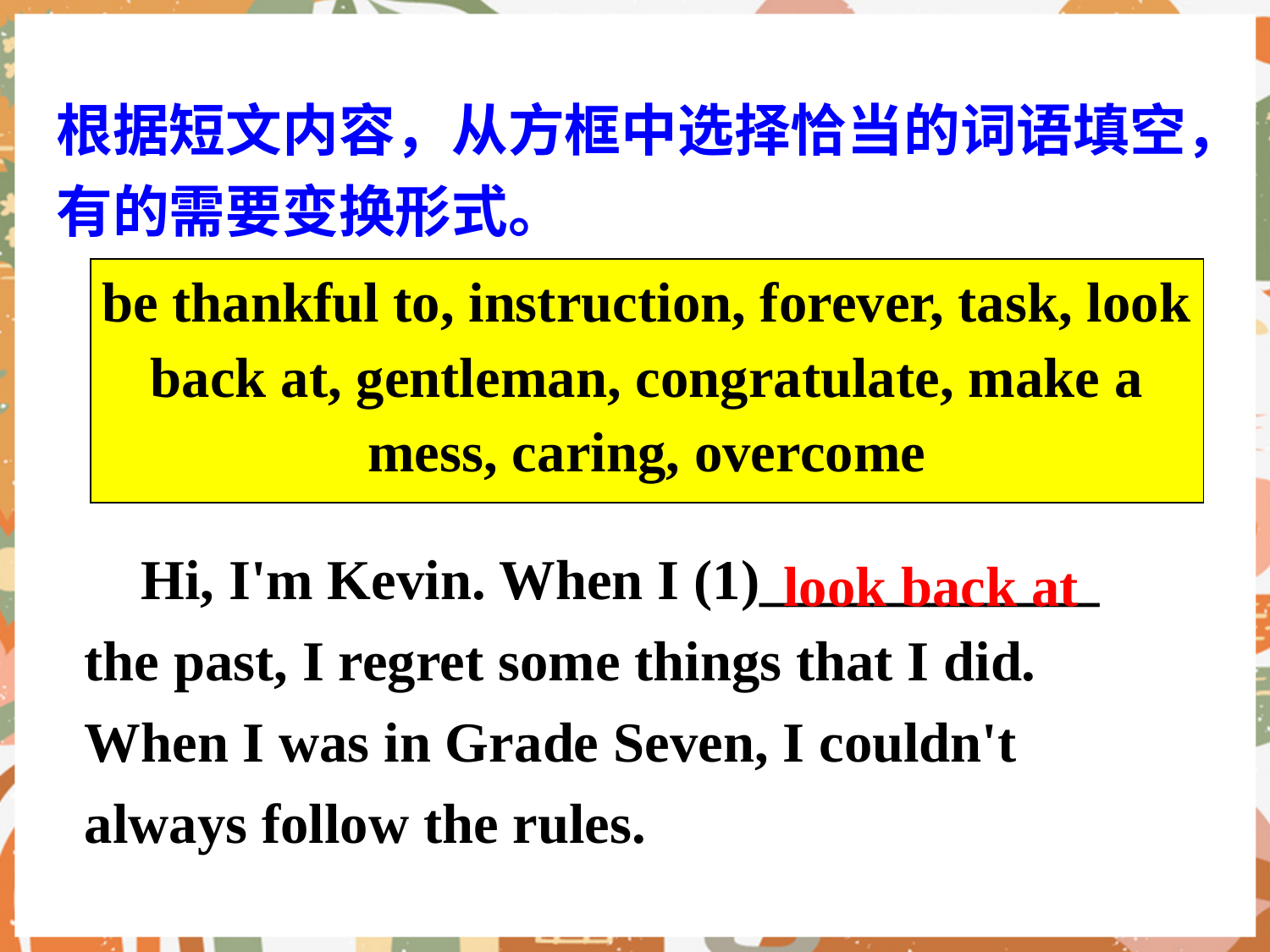

根据短文内容，从方框中选择恰当的词语填空，有的需要变换形式。
| be thankful to, instruction, forever, task, look back at, gentleman, congratulate, make a mess, caring, overcome |
| --- |
    Hi, I'm Kevin. When I (1)____________ the past, I regret some things that I did. When I was in Grade Seven, I couldn't always follow the rules.
look back at